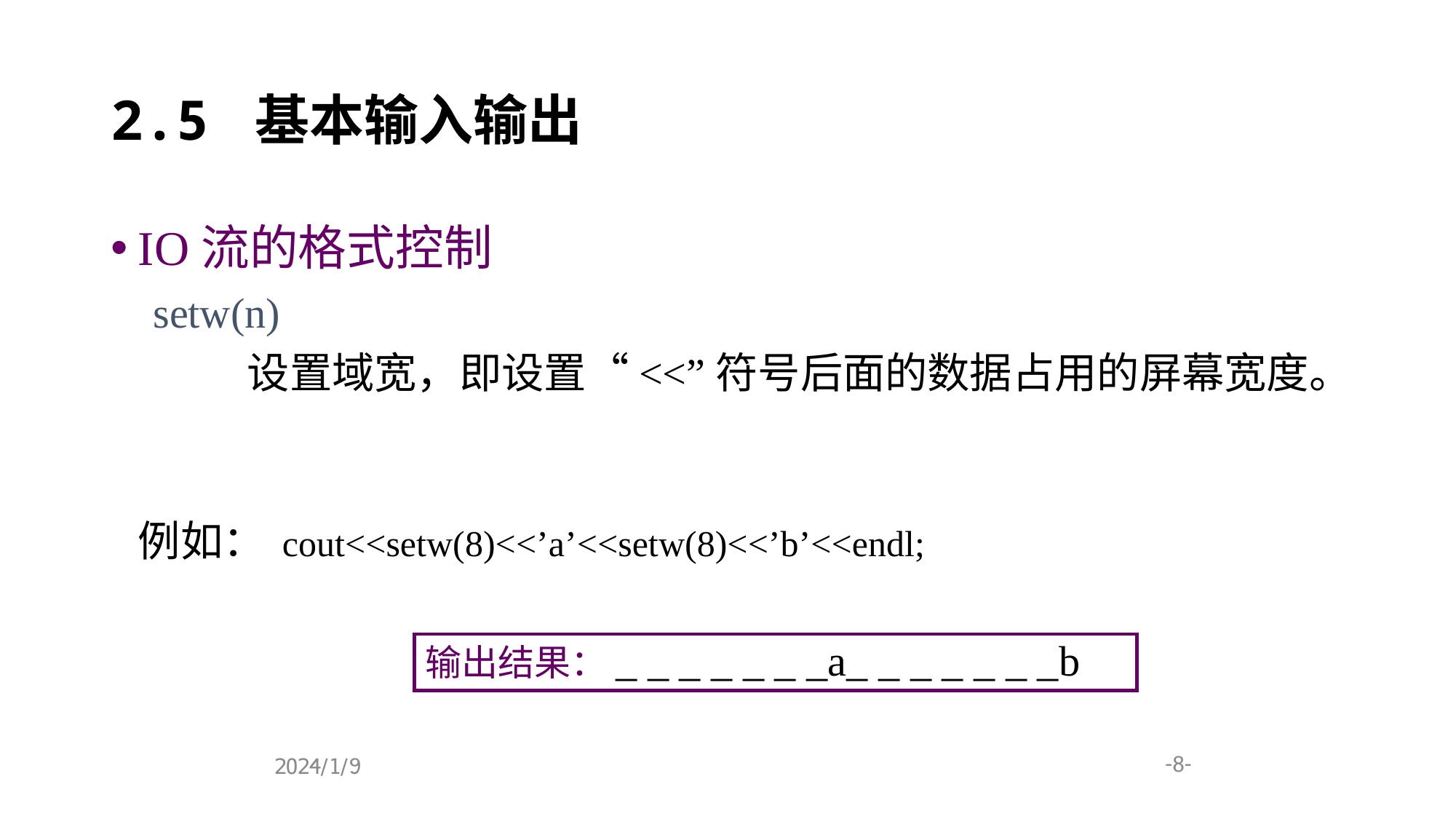

# 2.5 基本输入输出
IO流的格式控制
    setw(n)
     	设置域宽，即设置“<<”符号后面的数据占用的屏幕宽度。

	例如： cout<<setw(8)<<’a’<<setw(8)<<’b’<<endl;
输出结果：_ _ _ _ _ _ _a_ _ _ _ _ _ _b
-8-
2024/1/9